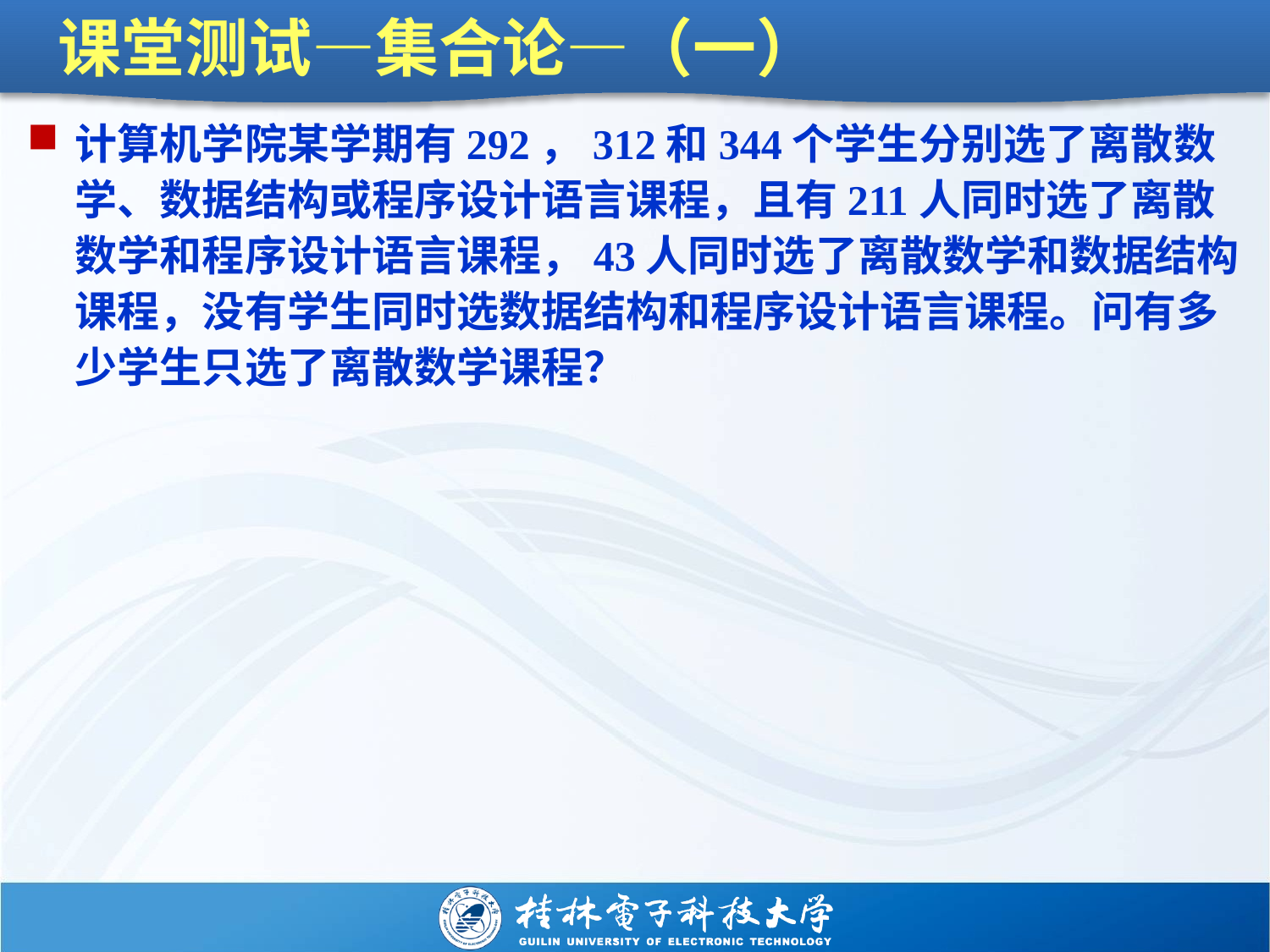

# 课堂测试—集合论—（一）
计算机学院某学期有292，312和344个学生分别选了离散数学、数据结构或程序设计语言课程，且有211人同时选了离散数学和程序设计语言课程，43人同时选了离散数学和数据结构课程，没有学生同时选数据结构和程序设计语言课程。问有多少学生只选了离散数学课程？

2